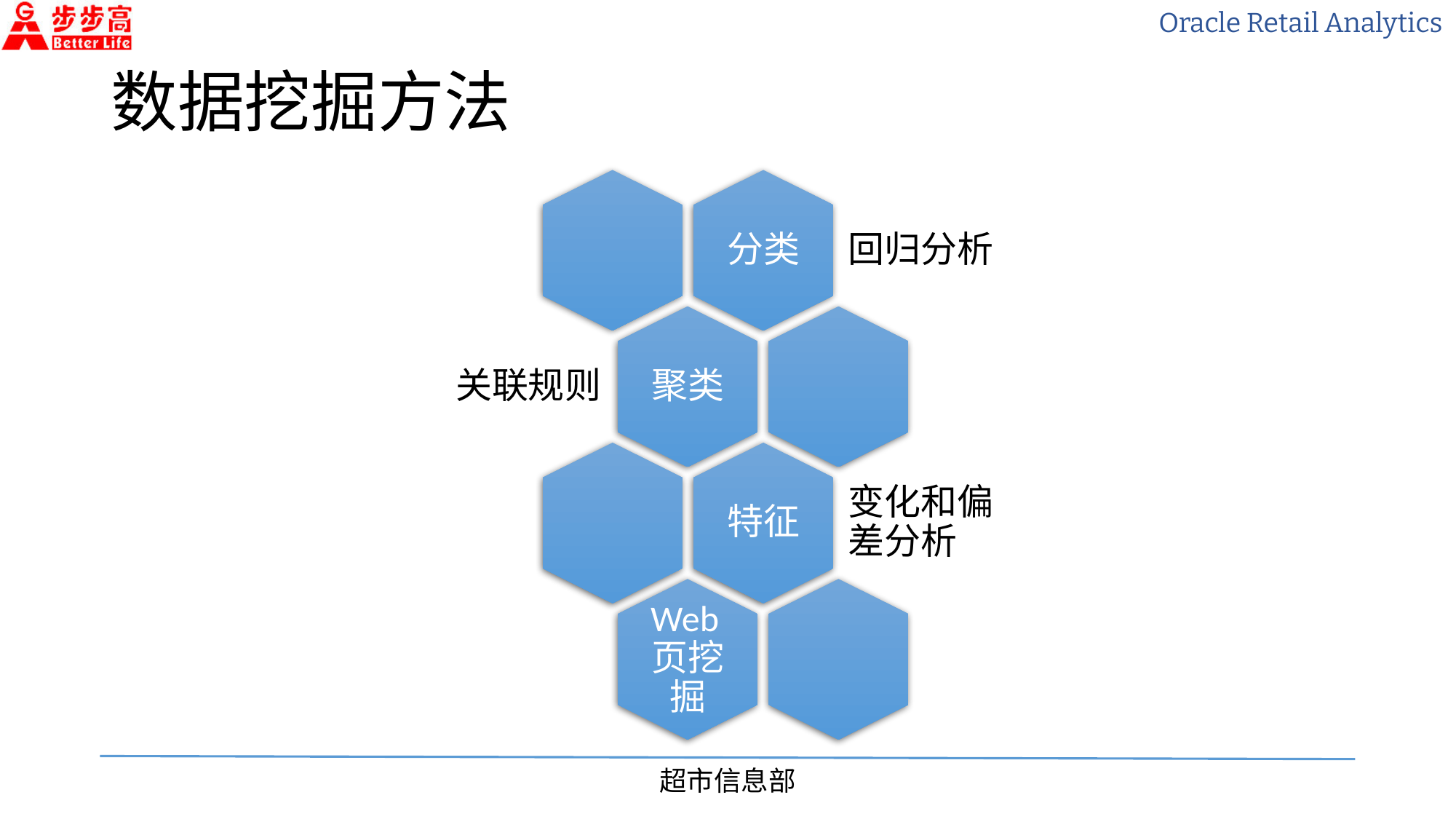

# 数据挖掘方法
分类
回归分析

聚类
关联规则

特征
变化和偏差分析

Web页挖掘